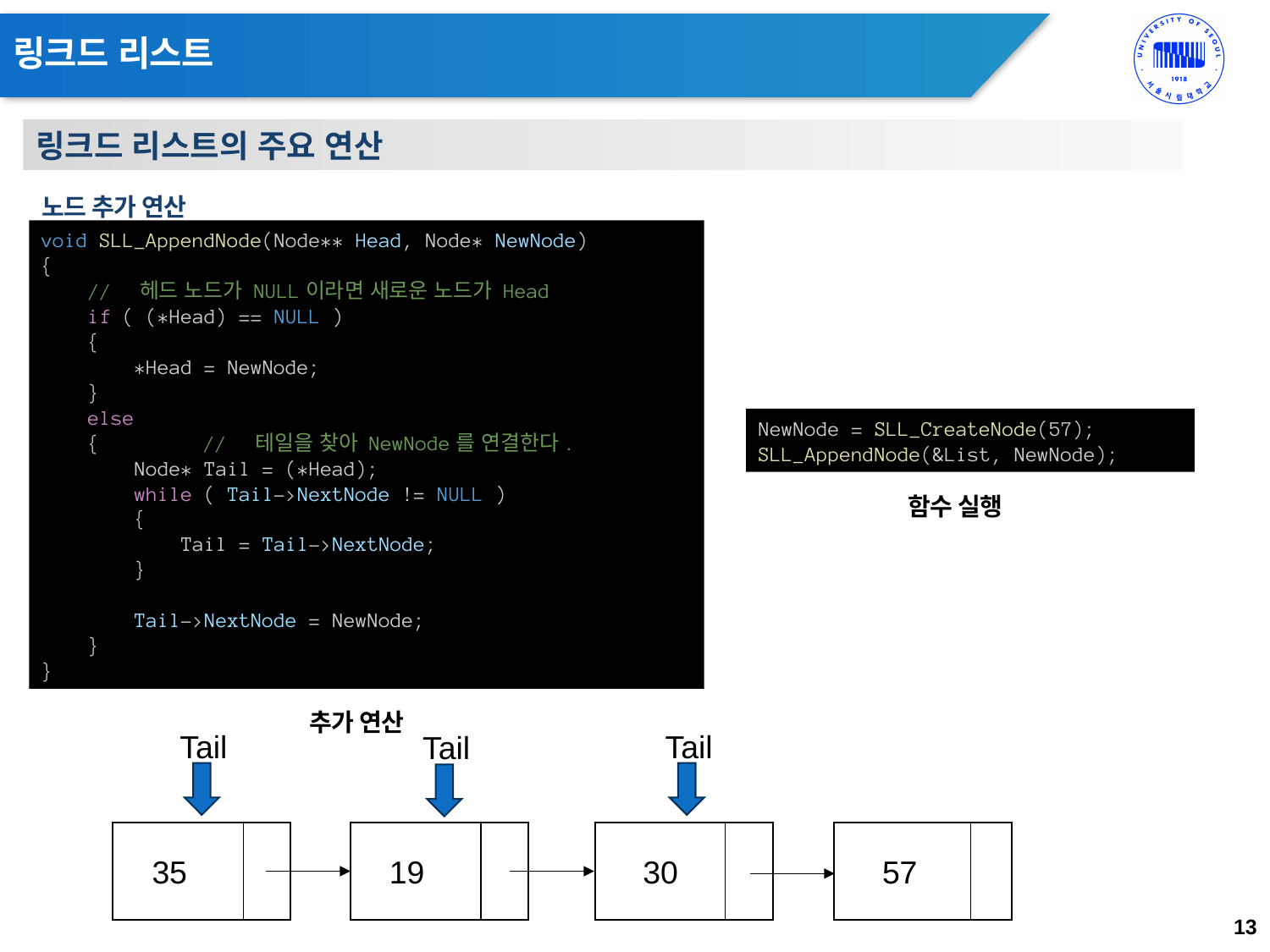

# 링크드 리스트
링크드 리스트의 주요 연산
노드 추가 연산
void SLL_AppendNode(Node** Head, Node* NewNode)
{
    //  헤드 노드가 NULL이라면 새로운 노드가 Head
    if ( (*Head) == NULL )
    {
        *Head = NewNode;
    }
    else
    {	   //  테일을 찾아 NewNode를 연결한다.
        Node* Tail = (*Head);
        while ( Tail->NextNode != NULL )
        {
            Tail = Tail->NextNode;
        }
        Tail->NextNode = NewNode;
    }
}
NewNode = SLL_CreateNode(57);
SLL_AppendNode(&List, NewNode);
함수 실행
추가 연산
Tail
Tail
Tail

   35
   19
    30
    57
13